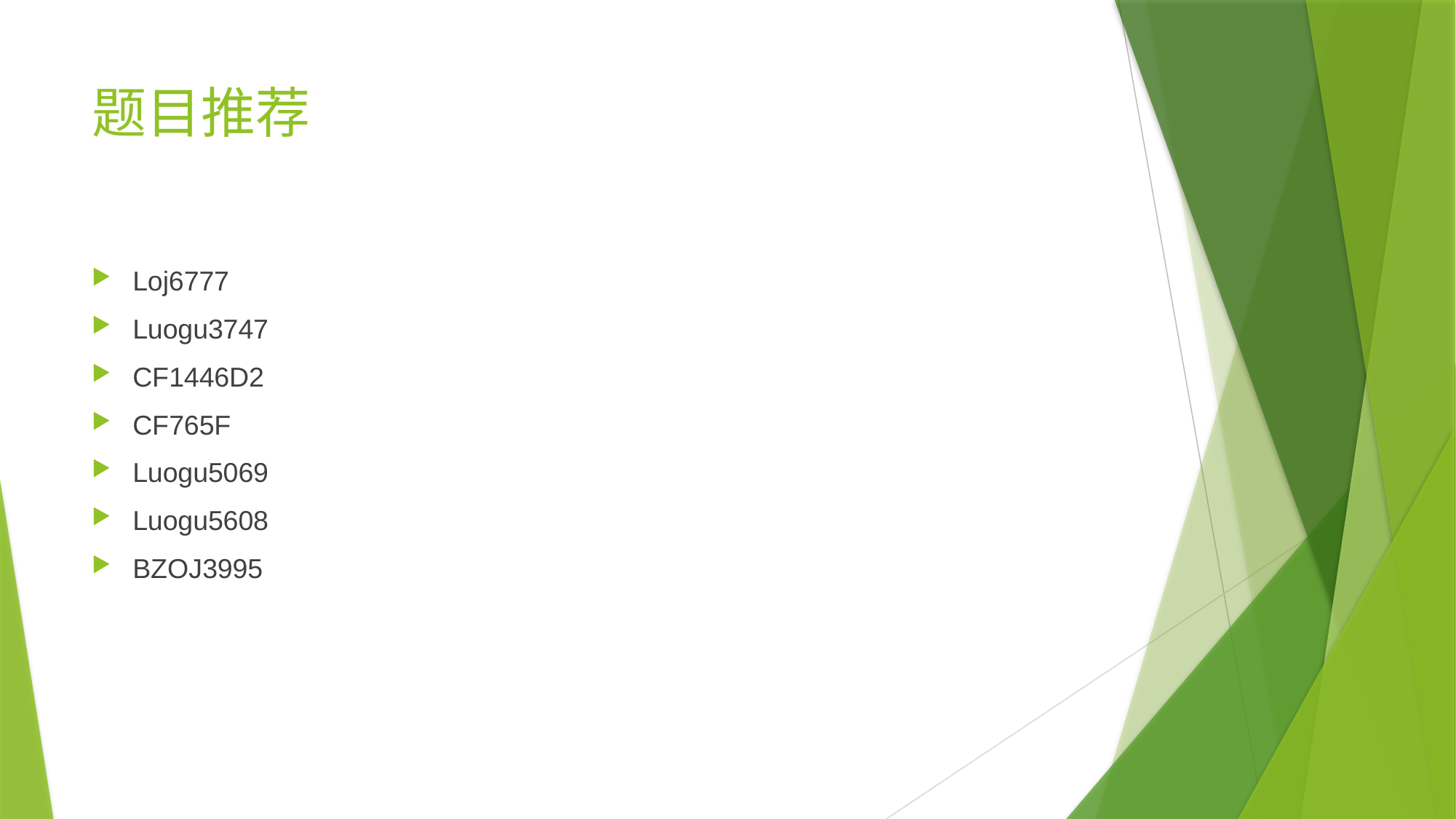

# 题目推荐
Loj6777
Luogu3747
CF1446D2
CF765F
Luogu5069
Luogu5608
BZOJ3995